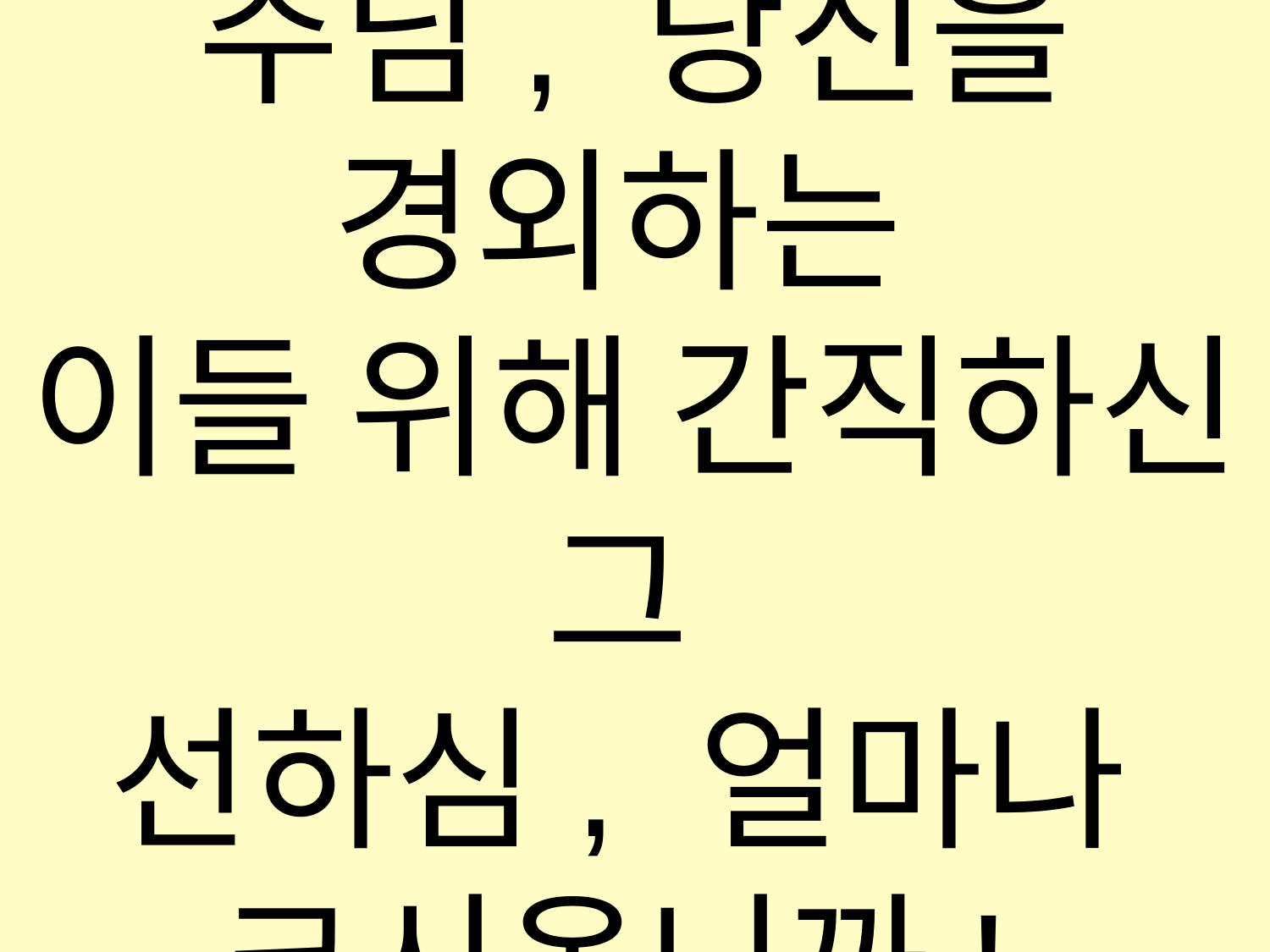

주님, 당신을 경외하는
이들 위해 간직하신 그
선하심, 얼마나
크시옵니까!